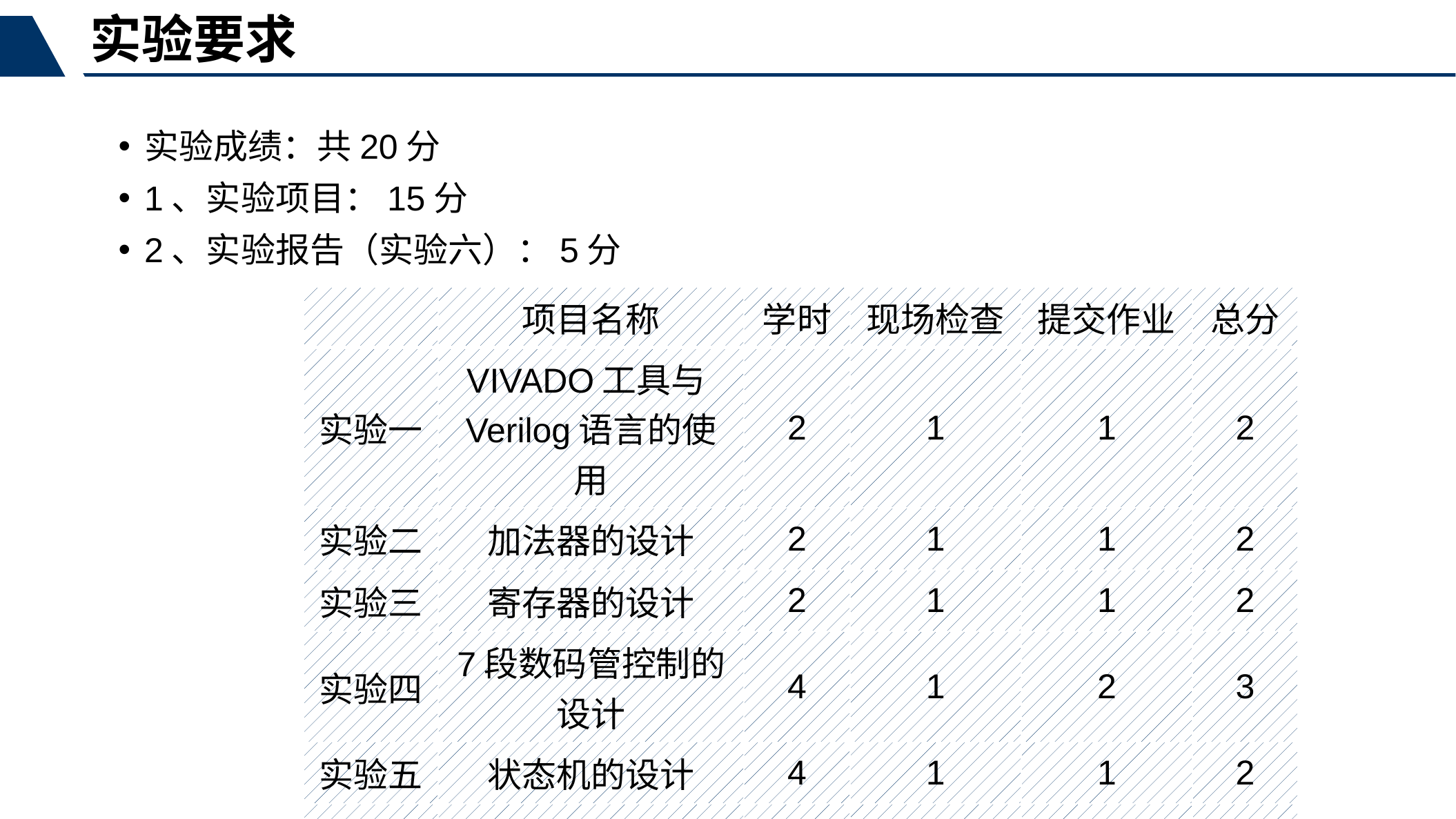

实验要求

实验成绩：共20分
1、实验项目：15分
2、实验报告（实验六）：5分

|  | 项目名称 | 学时 | 现场检查 | 提交作业 | 总分 |
| --- | --- | --- | --- | --- | --- |
| 实验一 | VIVADO工具与Verilog语言的使用 | 2 | 1 | 1 | 2 |
| 实验二 | 加法器的设计 | 2 | 1 | 1 | 2 |
| 实验三 | 寄存器的设计 | 2 | 1 | 1 | 2 |
| 实验四 | 7段数码管控制的设计 | 4 | 1 | 2 | 3 |
| 实验五 | 状态机的设计 | 4 | 1 | 1 | 2 |
| 实验六 | 综合实验 | 6 | 2 | 2 | 4 |